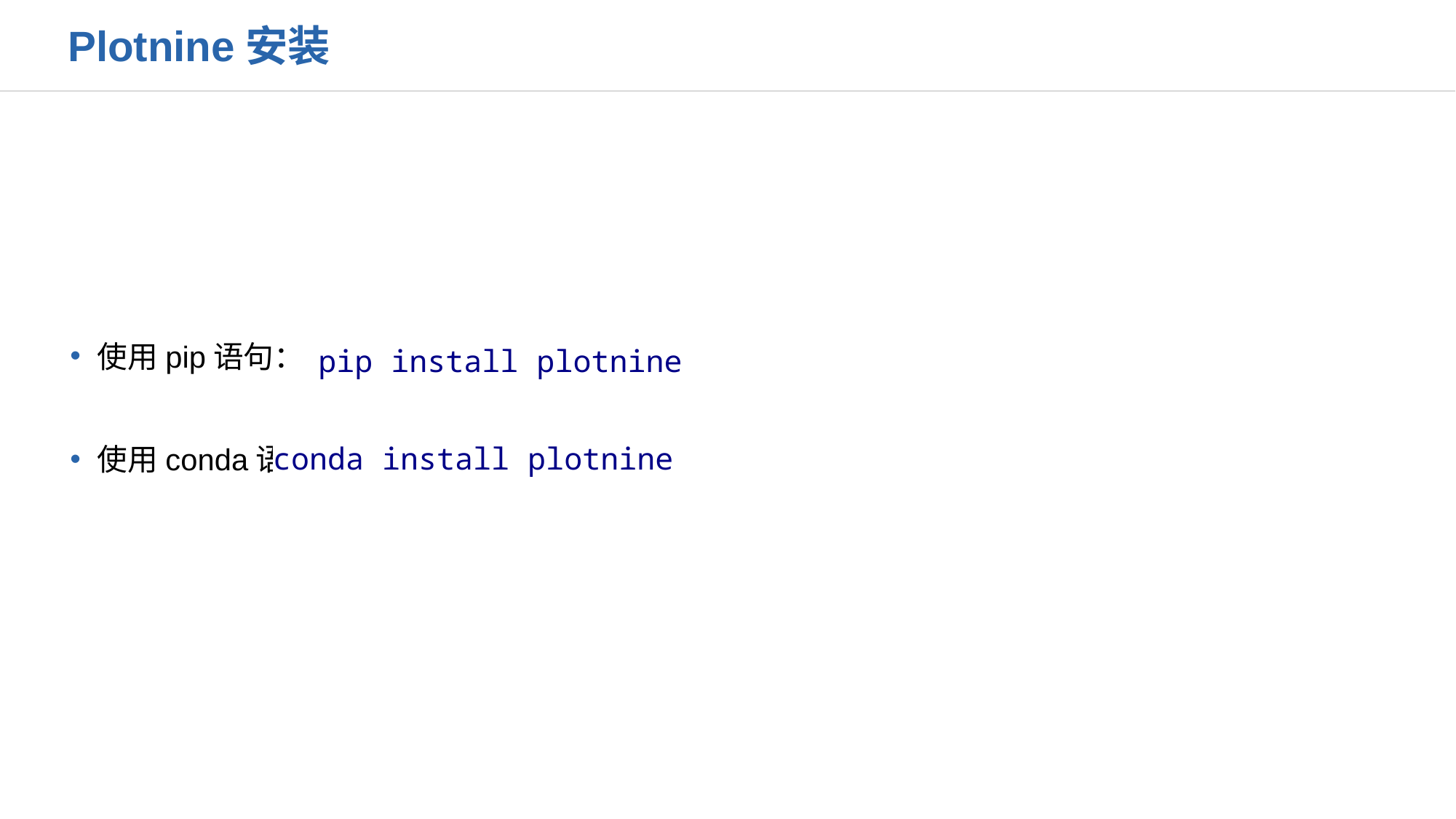

Plotnine安装

使用pip语句：

使用conda语句：

pip install plotnine
conda install plotnine